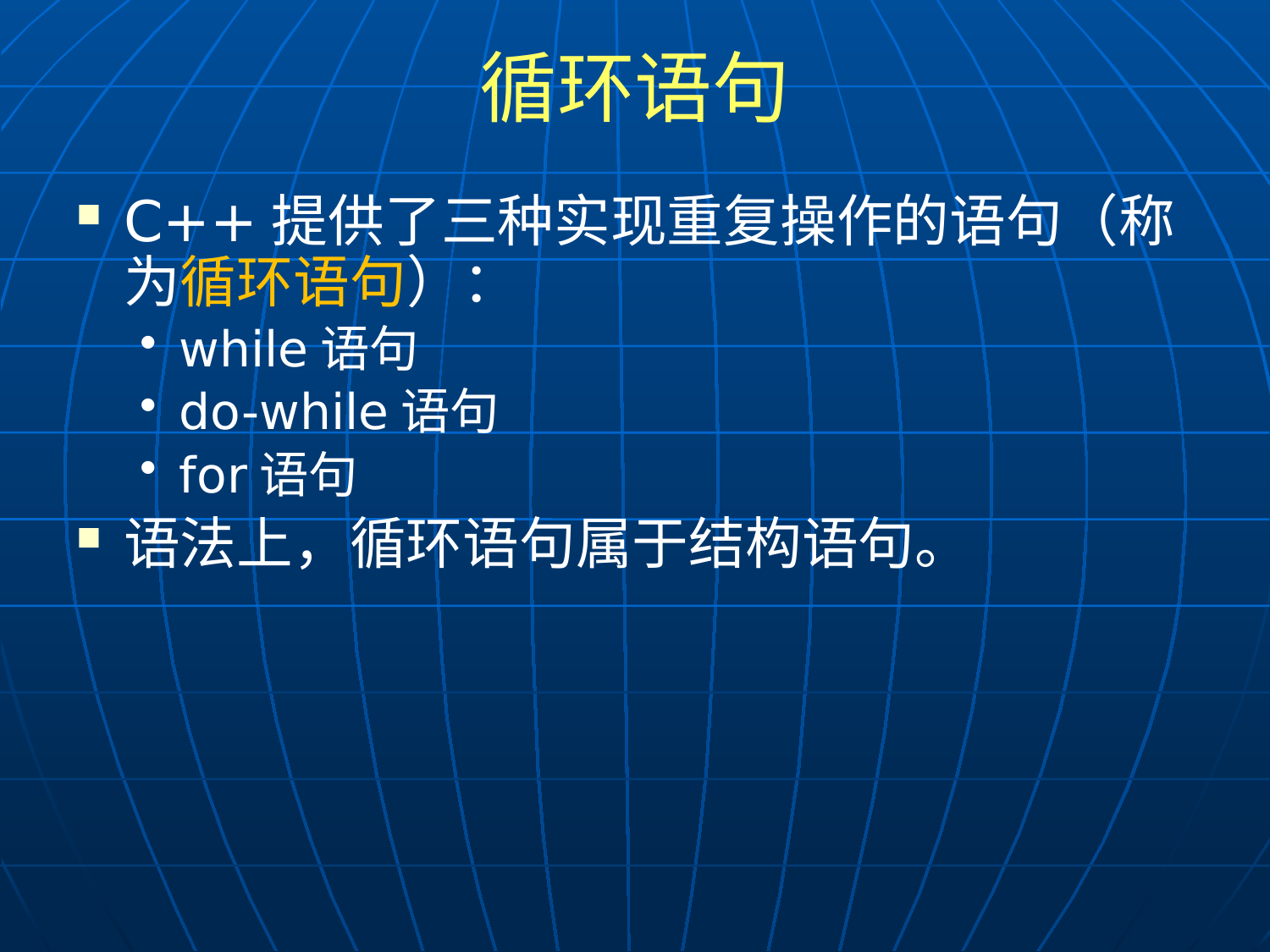

# 循环语句
C++提供了三种实现重复操作的语句（称为循环语句）：
while语句
do-while语句
for语句
语法上，循环语句属于结构语句。